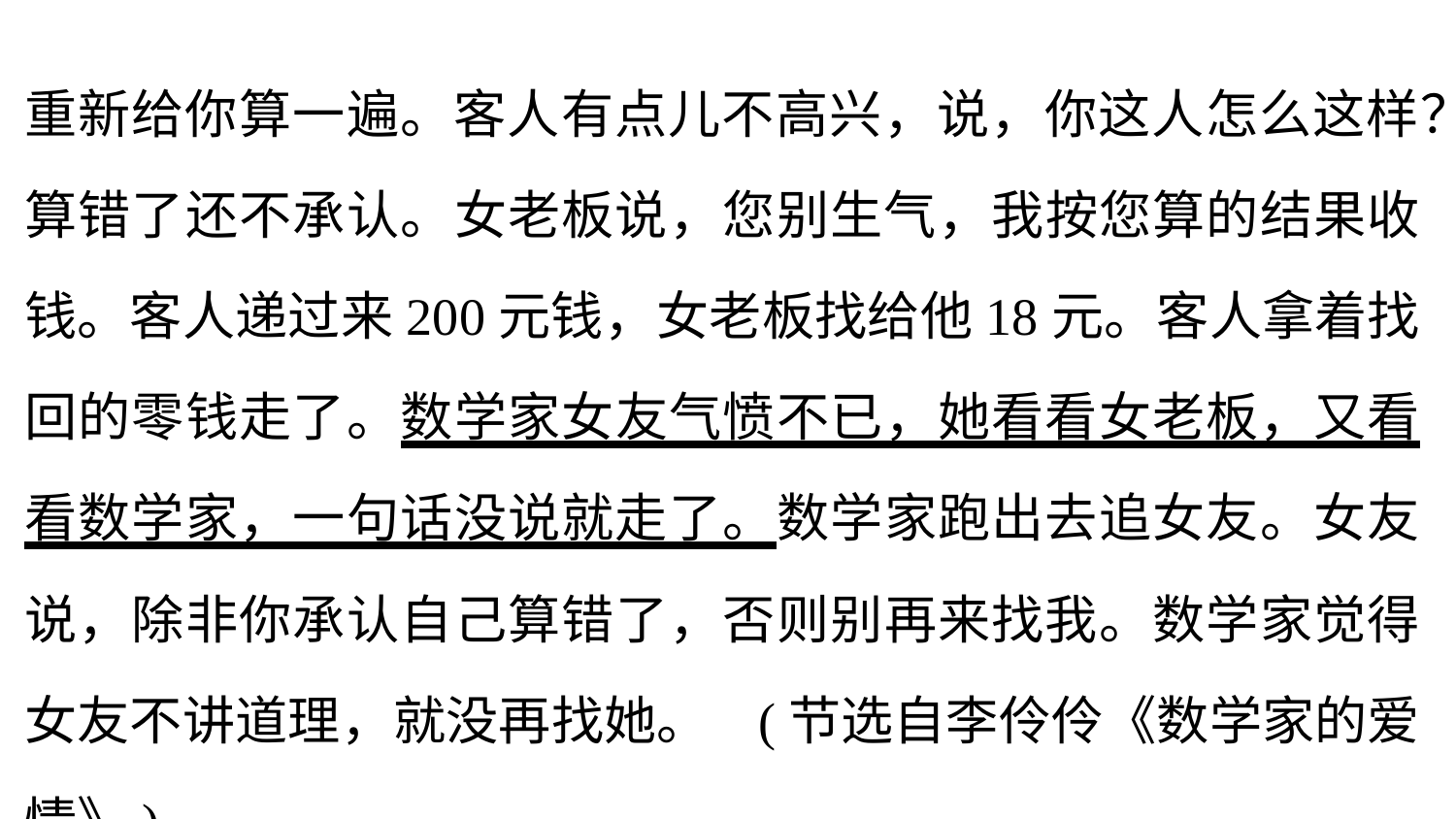

重新给你算一遍。客人有点儿不高兴，说，你这人怎么这样？算错了还不承认。女老板说，您别生气，我按您算的结果收钱。客人递过来200元钱，女老板找给他18元。客人拿着找回的零钱走了。数学家女友气愤不已，她看看女老板，又看看数学家，一句话没说就走了。数学家跑出去追女友。女友说，除非你承认自己算错了，否则别再来找我。数学家觉得女友不讲道理，就没再找她。   (节选自李伶伶《数学家的爱情》)